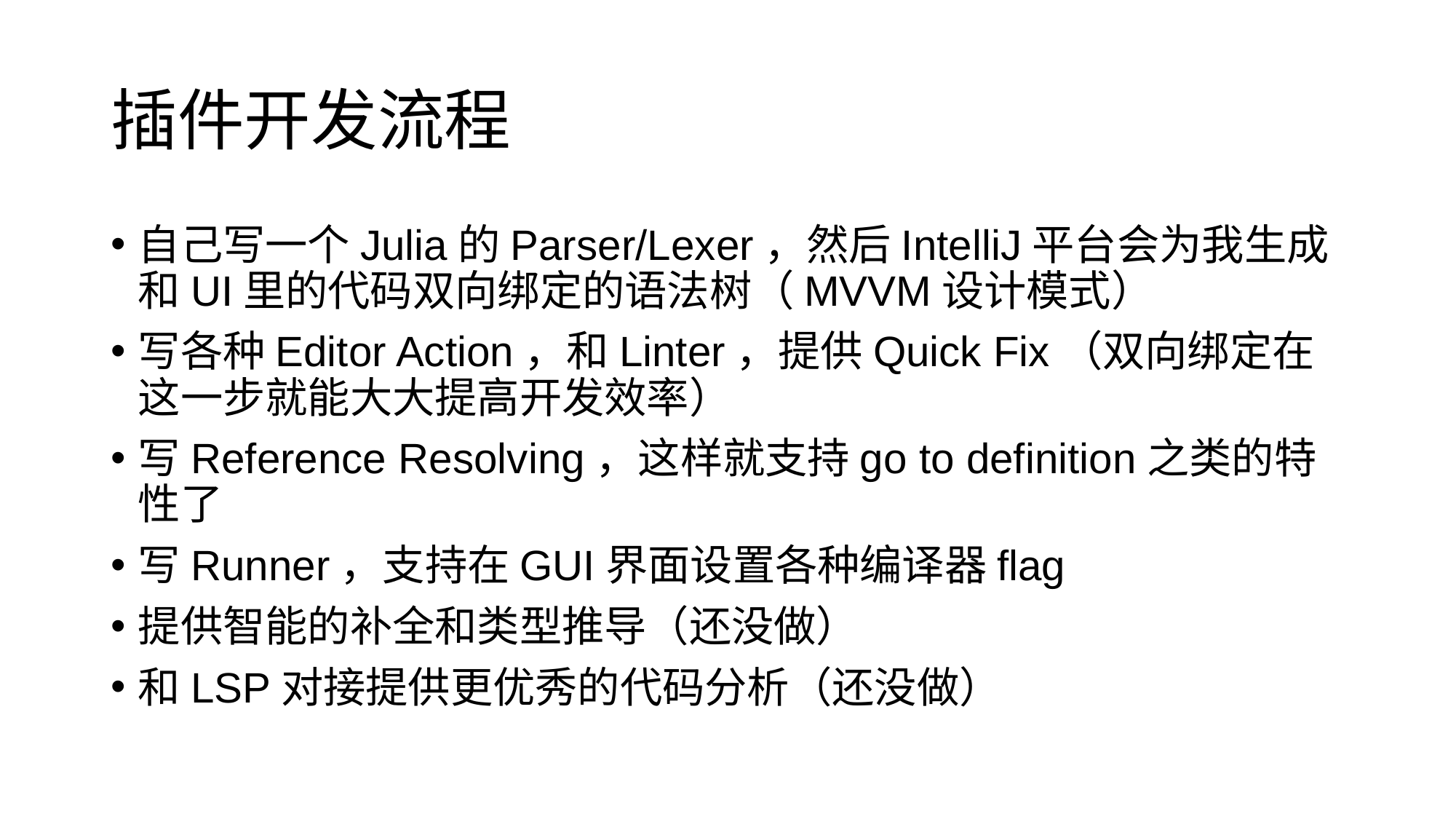

# 插件开发流程
自己写一个Julia的Parser/Lexer，然后IntelliJ平台会为我生成和UI里的代码双向绑定的语法树（MVVM设计模式）
写各种Editor Action，和Linter，提供Quick Fix（双向绑定在这一步就能大大提高开发效率）
写Reference Resolving，这样就支持go to definition之类的特性了
写Runner，支持在GUI界面设置各种编译器flag
提供智能的补全和类型推导（还没做）
和LSP对接提供更优秀的代码分析（还没做）